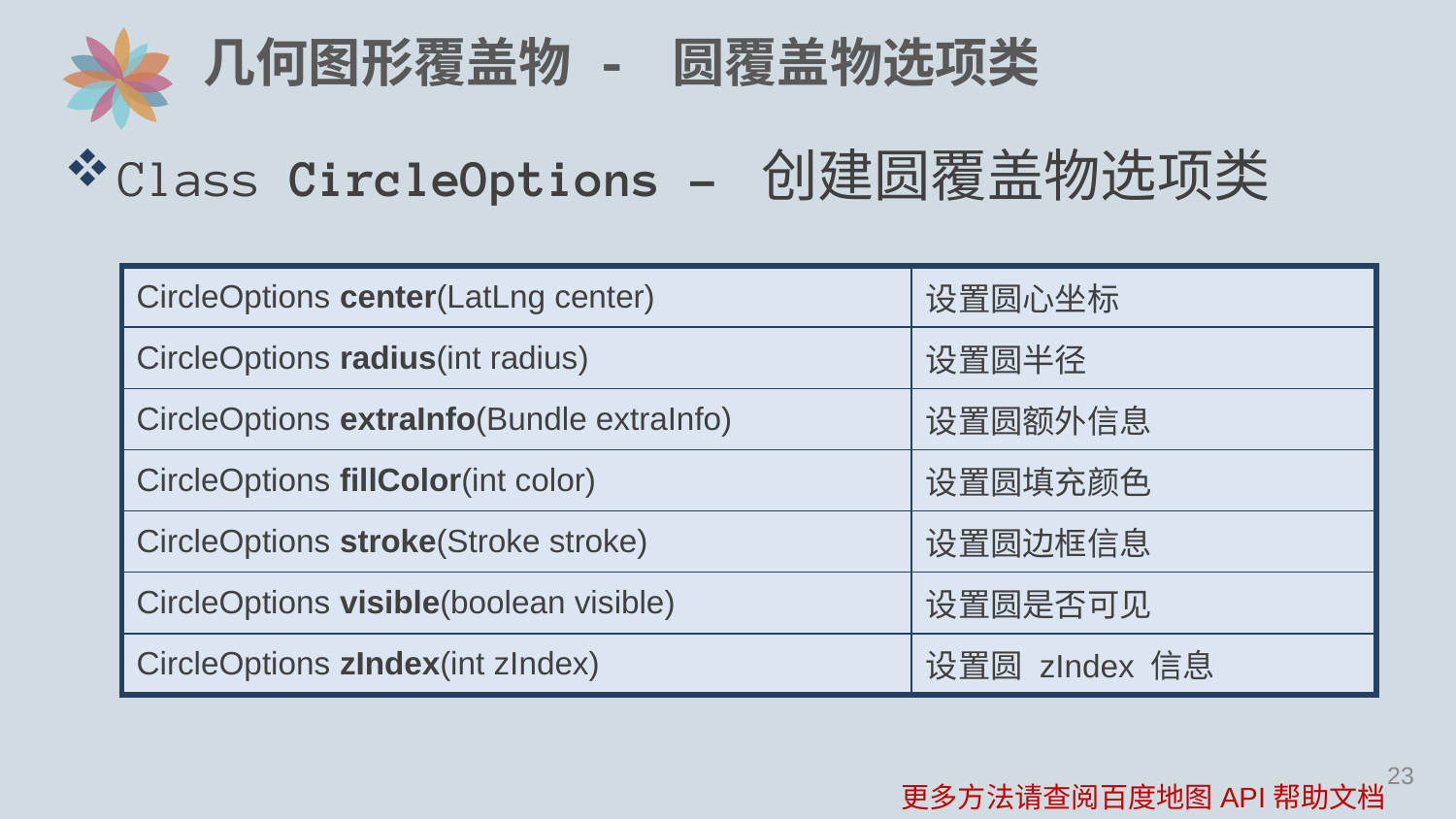

# 几何图形覆盖物 - 圆覆盖物选项类
Class CircleOptions - 创建圆覆盖物选项类
| CircleOptions center(LatLng center) | 设置圆心坐标 |
| --- | --- |
| CircleOptions radius(int radius) | 设置圆半径 |
| CircleOptions extraInfo(Bundle extraInfo) | 设置圆额外信息 |
| CircleOptions fillColor(int color) | 设置圆填充颜色 |
| CircleOptions stroke(Stroke stroke) | 设置圆边框信息 |
| CircleOptions visible(boolean visible) | 设置圆是否可见 |
| CircleOptions zIndex(int zIndex) | 设置圆 zIndex 信息 |
更多方法请查阅百度地图API帮助文档
23